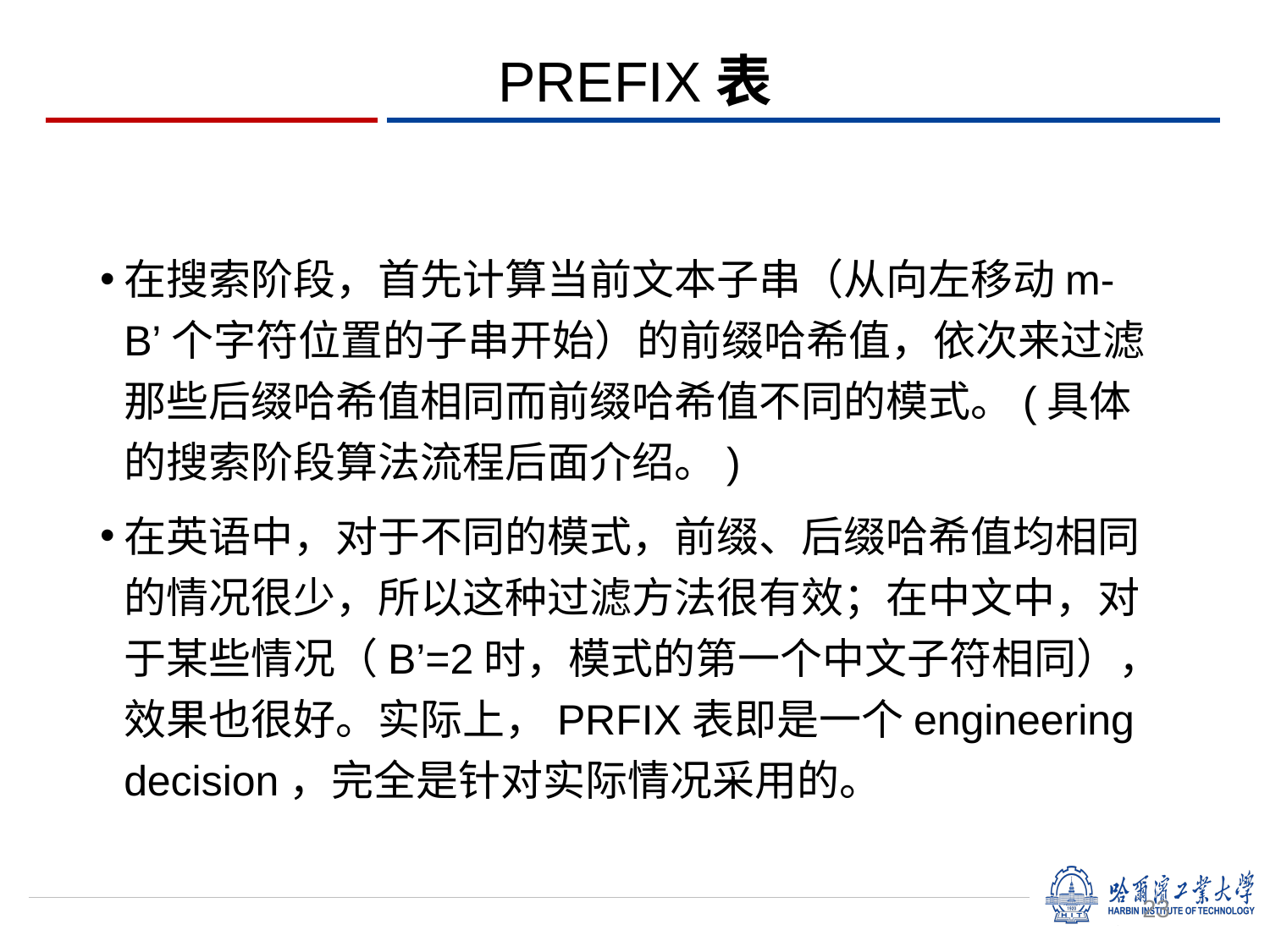

# PREFIX表
在搜索阶段，首先计算当前文本子串（从向左移动m-B’个字符位置的子串开始）的前缀哈希值，依次来过滤那些后缀哈希值相同而前缀哈希值不同的模式。(具体的搜索阶段算法流程后面介绍。)
在英语中，对于不同的模式，前缀、后缀哈希值均相同的情况很少，所以这种过滤方法很有效；在中文中，对于某些情况（B’=2时，模式的第一个中文子符相同），效果也很好。实际上，PRFIX表即是一个engineering decision，完全是针对实际情况采用的。
23